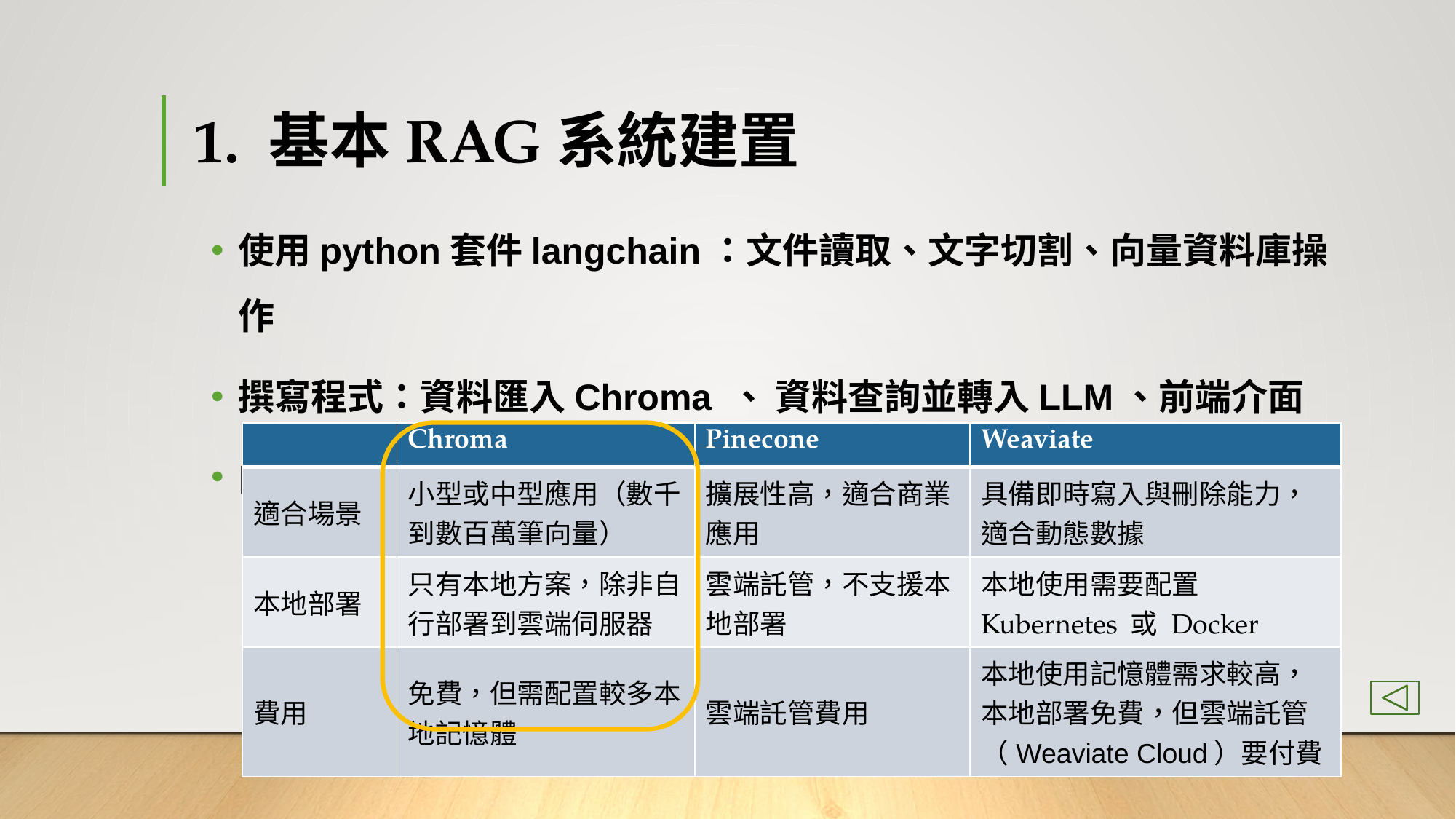

# 1. 基本RAG系統建置
使用python套件langchain：文件讀取、文字切割、向量資料庫操作
撰寫程式：資料匯入Chroma 、 資料查詢並轉入LLM、前端介面
向量資料庫選擇
|  | Chroma | Pinecone | Weaviate |
| --- | --- | --- | --- |
| 適合場景 | 小型或中型應用（數千到數百萬筆向量） | 擴展性高，適合商業應用 | 具備即時寫入與刪除能力，適合動態數據 |
| 本地部署 | 只有本地方案，除非自行部署到雲端伺服器 | 雲端託管，不支援本地部署 | 本地使用需要配置 Kubernetes 或 Docker |
| 費用 | 免費，但需配置較多本地記憶體 | 雲端託管費用 | 本地使用記憶體需求較高，本地部署免費，但雲端託管（Weaviate Cloud）要付費 |